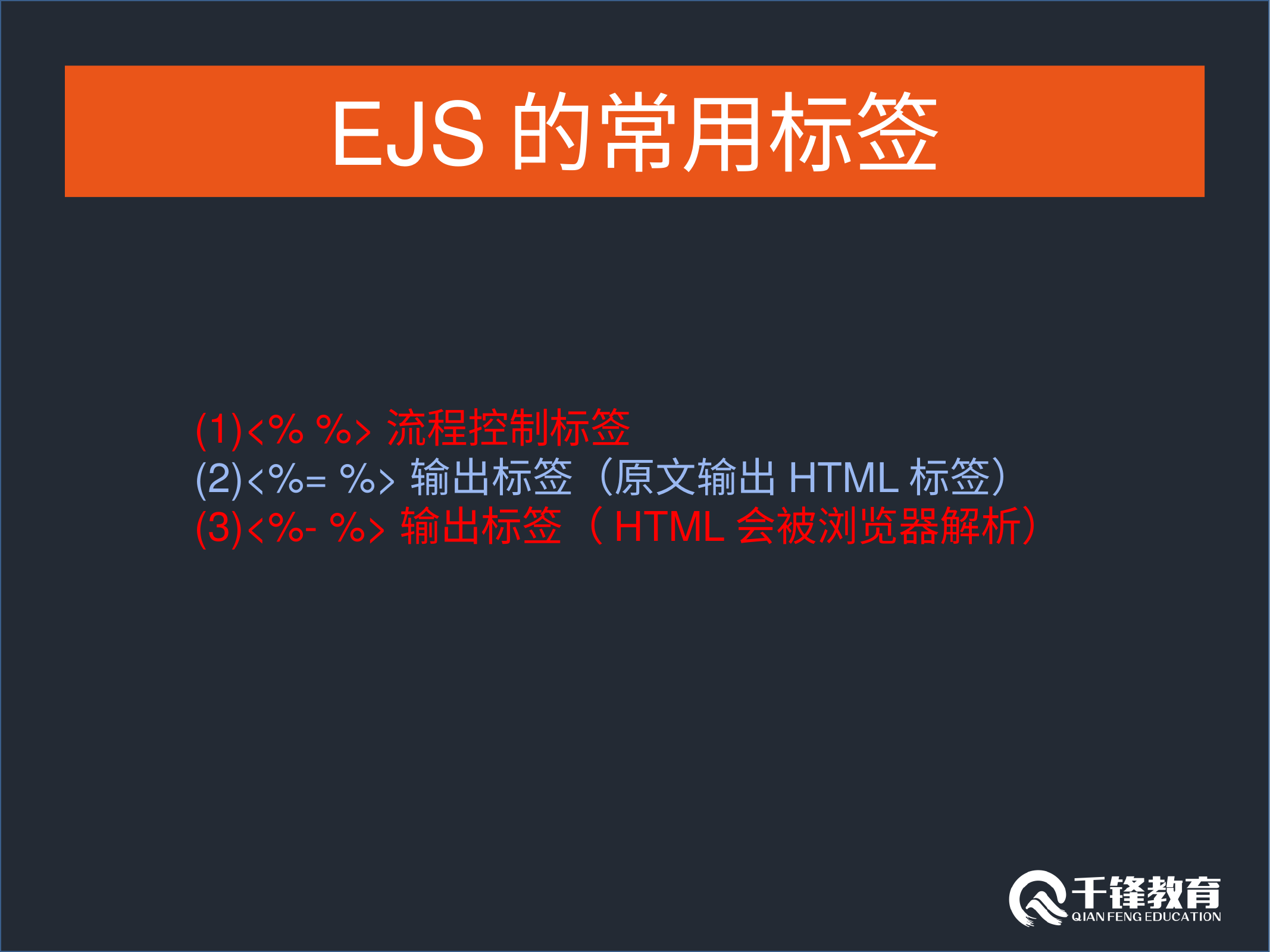

#
EJS的常用标签
<% %>流程控制标签
<%= %>输出标签（原文输出HTML标签）
<%- %>输出标签（HTML会被浏览器解析）